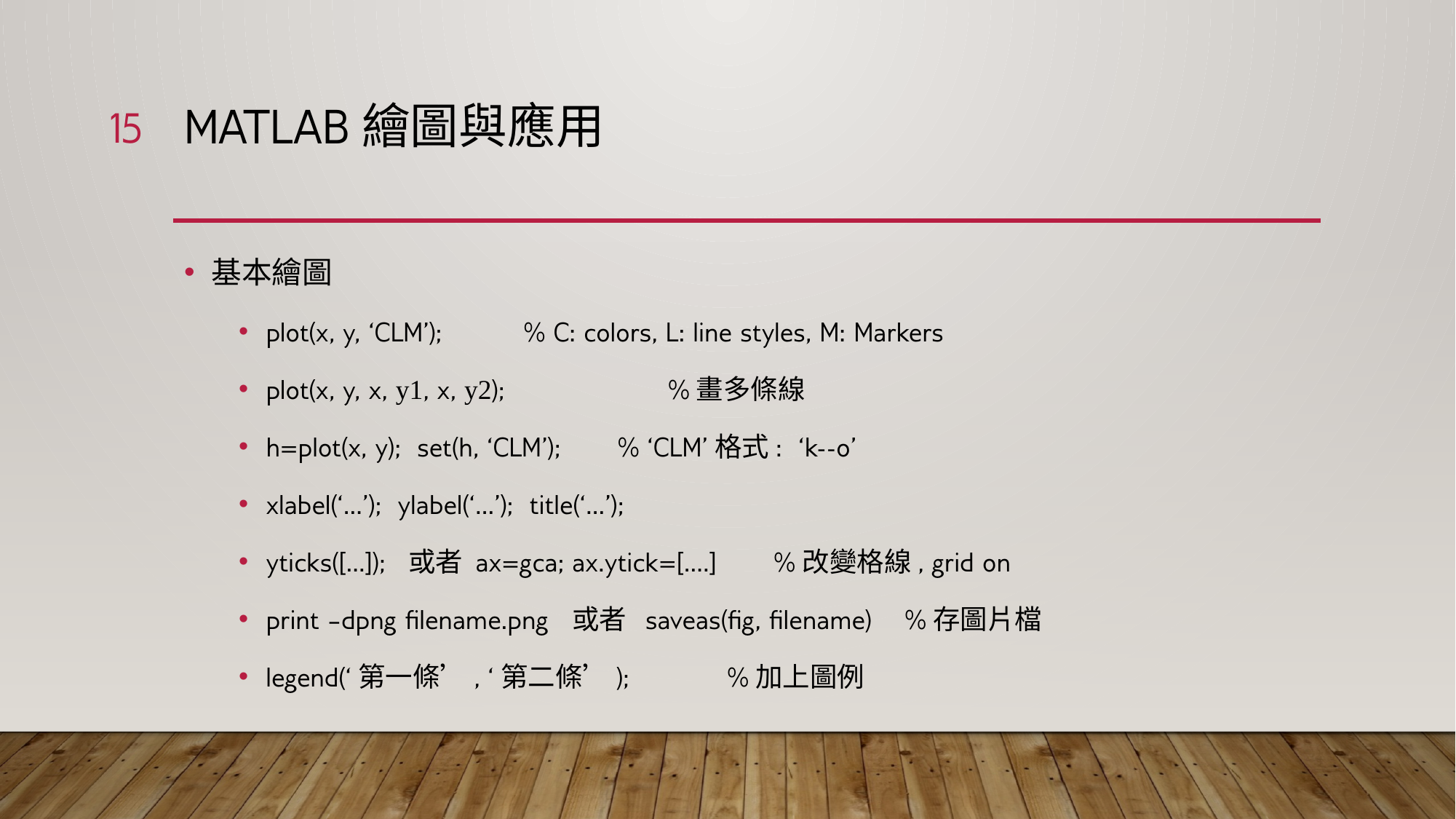

15
# MATLAB繪圖與應用
基本繪圖
plot(x, y, ‘CLM’);          % C: colors, L: line styles, M: Markers
plot(x, y, x, y1, x, y2);                    %畫多條線
h=plot(x, y);  set(h, ‘CLM’);       % ‘CLM’格式:  ‘k--o’
xlabel(‘…’);  ylabel(‘…’);  title(‘…’);
yticks([…]);  或者 ax=gca; ax.ytick=[….]       %改變格線, grid on
print –dpng filename.png  或者  saveas(fig, filename)    %存圖片檔
legend(‘第一條’, ‘第二條’);            %加上圖例